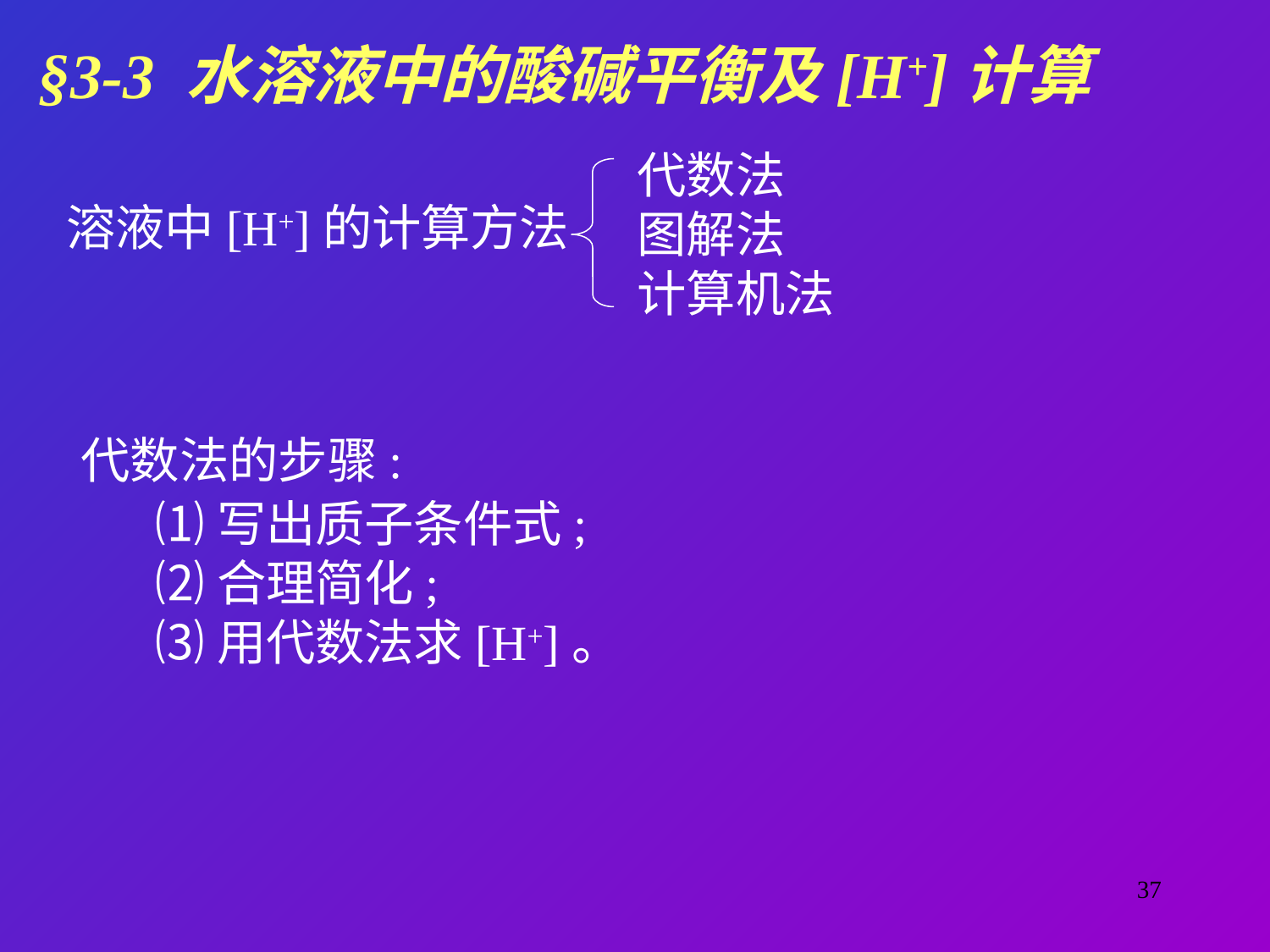

§3-3 水溶液中的酸碱平衡及[H+]计算
代数法
图解法
计算机法

溶液中[H+]的计算方法
代数法的步骤:
⑴写出质子条件式;
⑵合理简化;
⑶用代数法求[H+]。
37